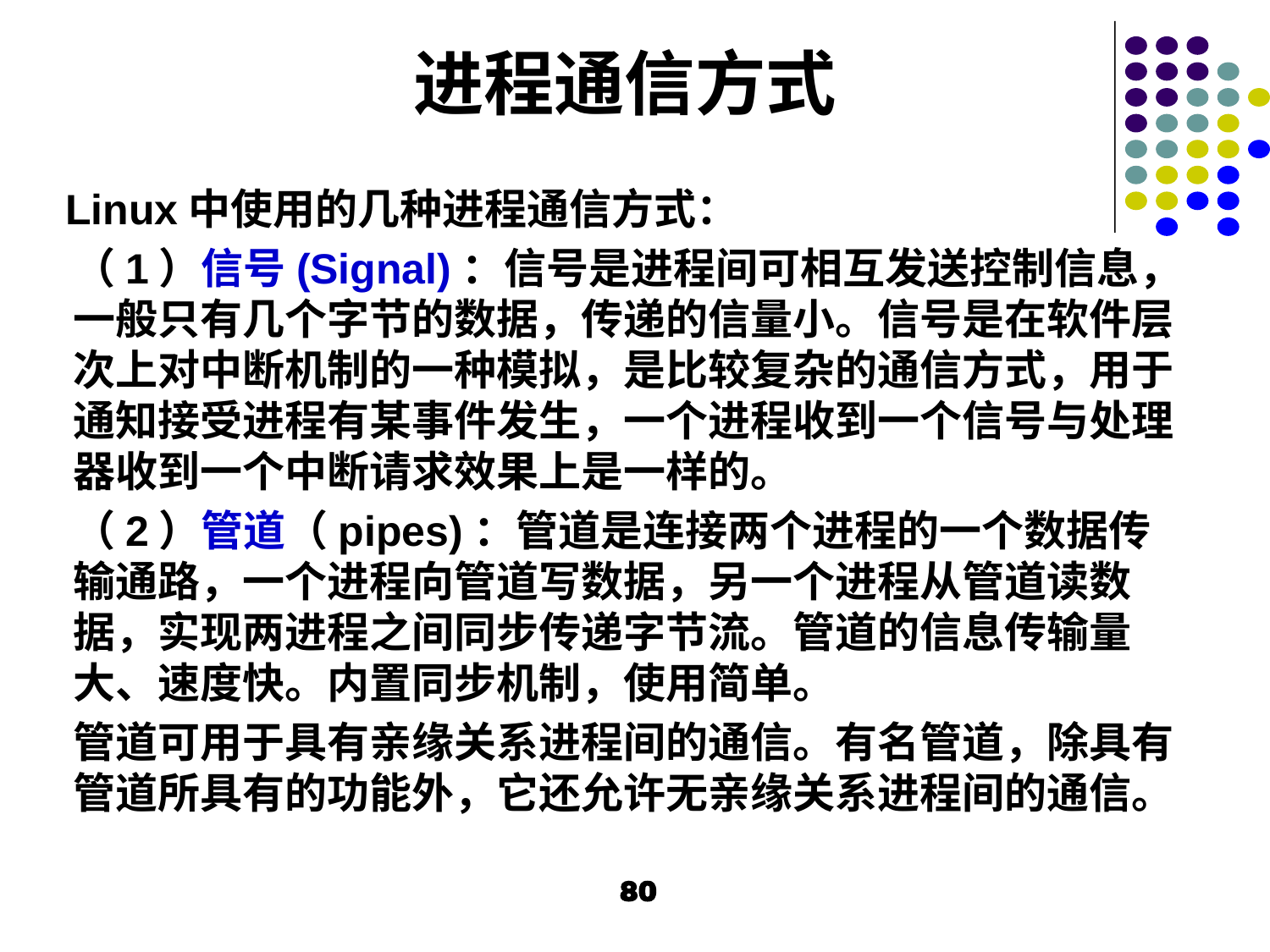

进程通信方式
Linux中使用的几种进程通信方式：
（1）信号(Signal)：信号是进程间可相互发送控制信息，一般只有几个字节的数据，传递的信量小。信号是在软件层次上对中断机制的一种模拟，是比较复杂的通信方式，用于通知接受进程有某事件发生，一个进程收到一个信号与处理器收到一个中断请求效果上是一样的。
（2）管道（pipes)：管道是连接两个进程的一个数据传输通路，一个进程向管道写数据，另一个进程从管道读数据，实现两进程之间同步传递字节流。管道的信息传输量大、速度快。内置同步机制，使用简单。
管道可用于具有亲缘关系进程间的通信。有名管道，除具有管道所具有的功能外，它还允许无亲缘关系进程间的通信。
80